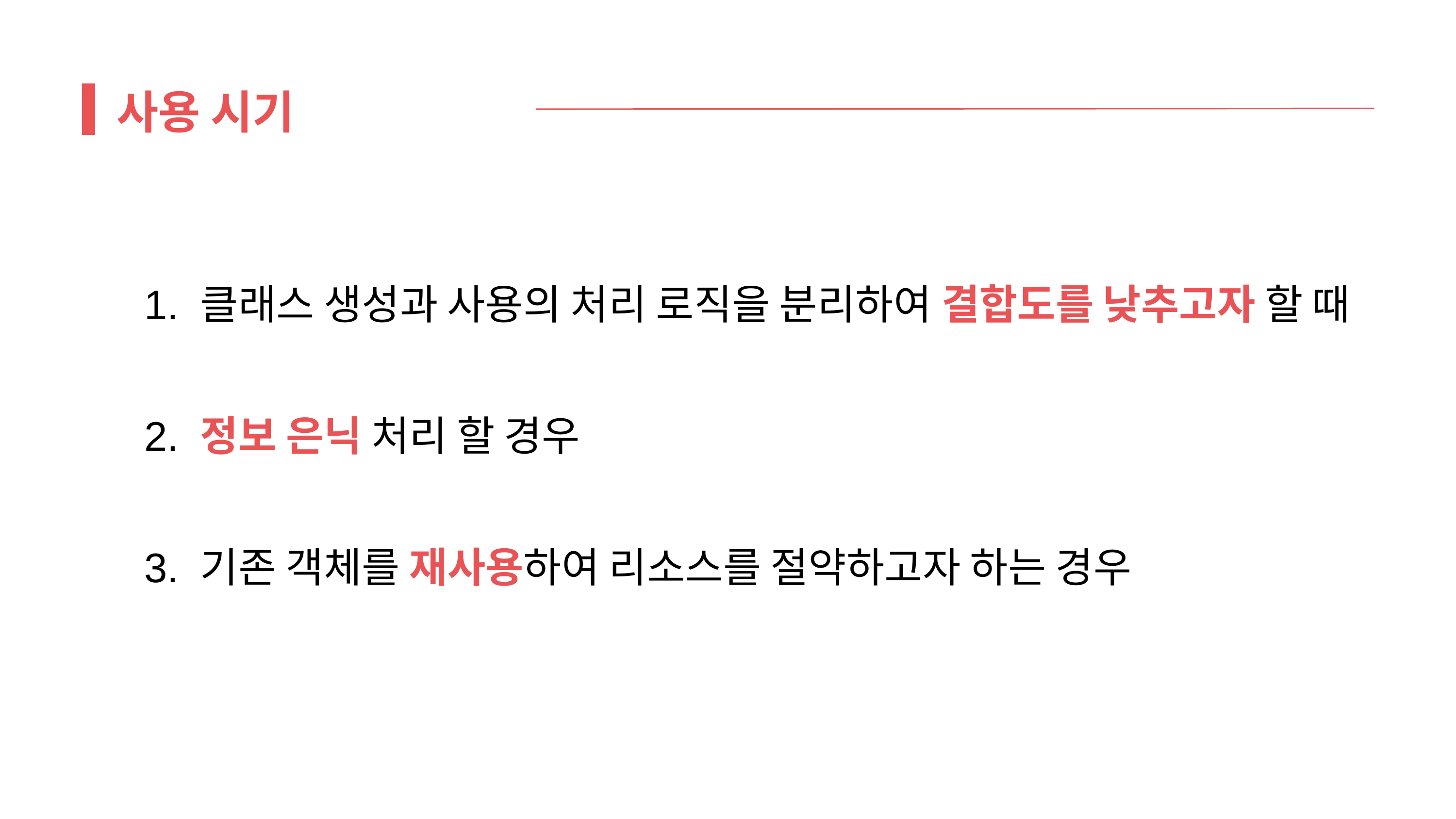

사용 시기

 1. 클래스 생성과 사용의 처리 로직을 분리하여 결합도를 낮추고자 할 때
 2. 정보 은닉 처리 할 경우
 3. 기존 객체를 재사용하여 리소스를 절약하고자 하는 경우